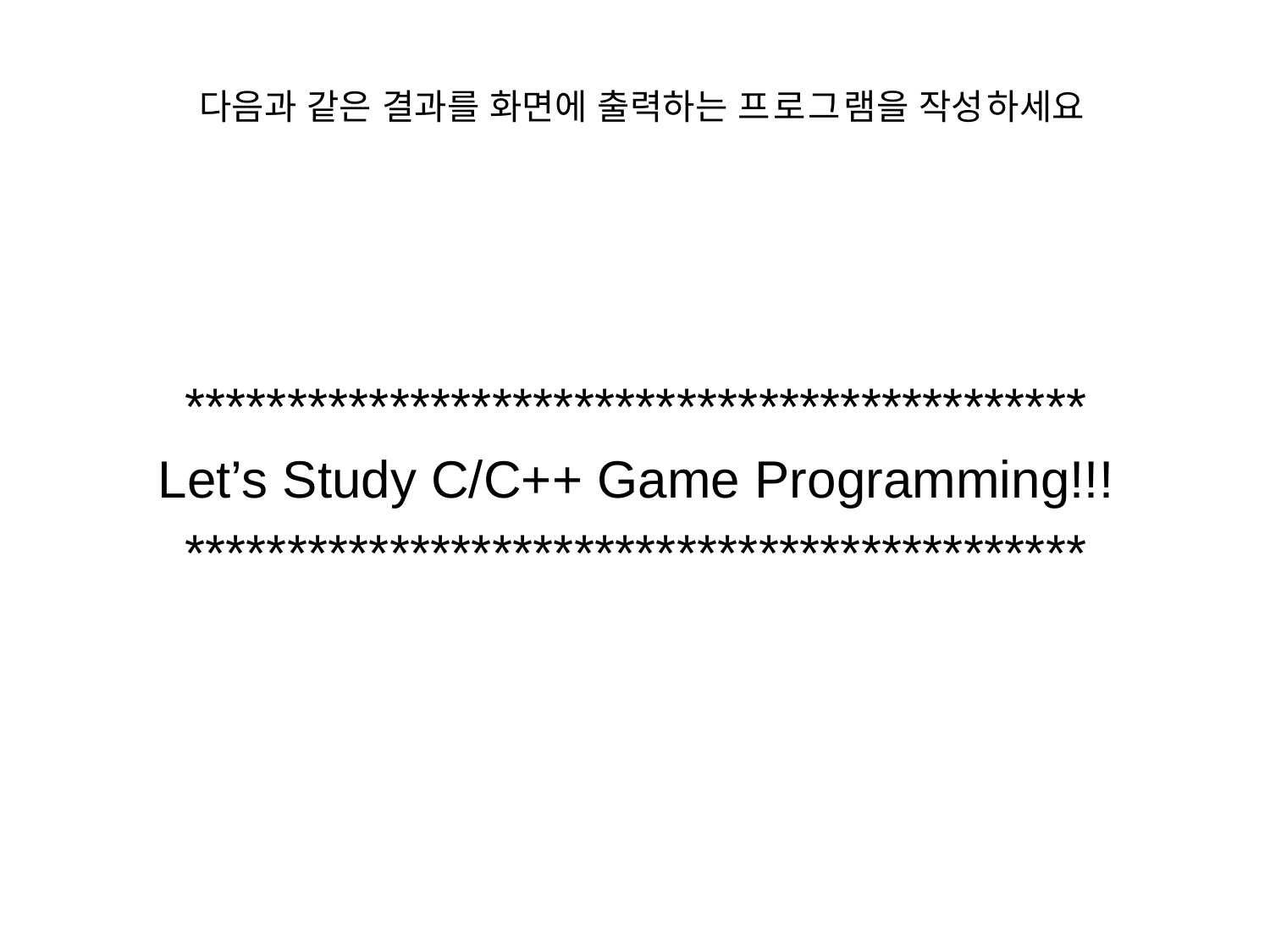

# 다음과 같은 결과를 화면에 출력하는 프로그램을 작성하세요
********************************************
Let’s Study C/C++ Game Programming!!!
********************************************